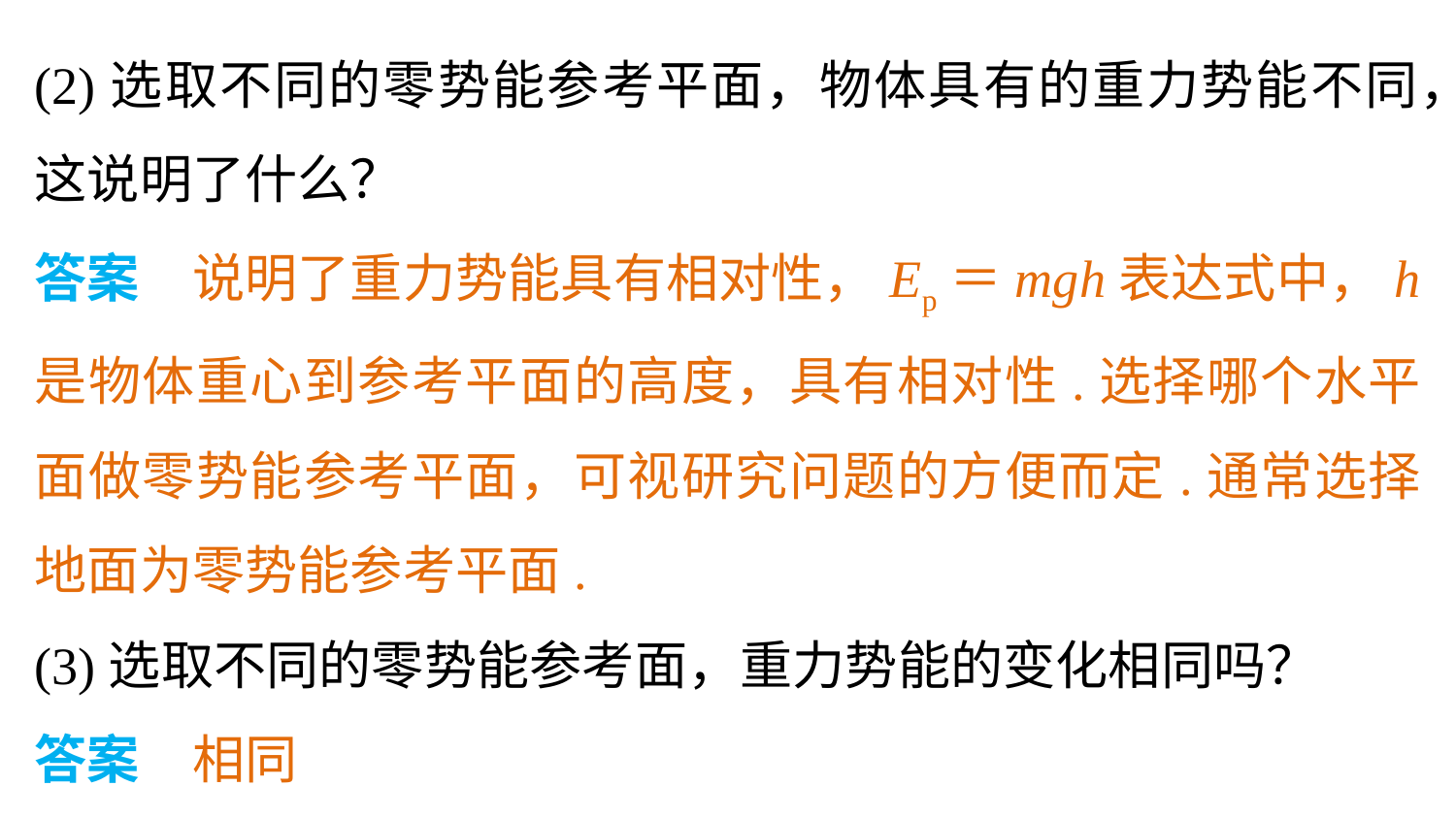

(2)选取不同的零势能参考平面，物体具有的重力势能不同，这说明了什么？
答案　说明了重力势能具有相对性，Ep＝mgh表达式中，h是物体重心到参考平面的高度，具有相对性.选择哪个水平面做零势能参考平面，可视研究问题的方便而定.通常选择地面为零势能参考平面.
(3)选取不同的零势能参考面，重力势能的变化相同吗？
答案　相同